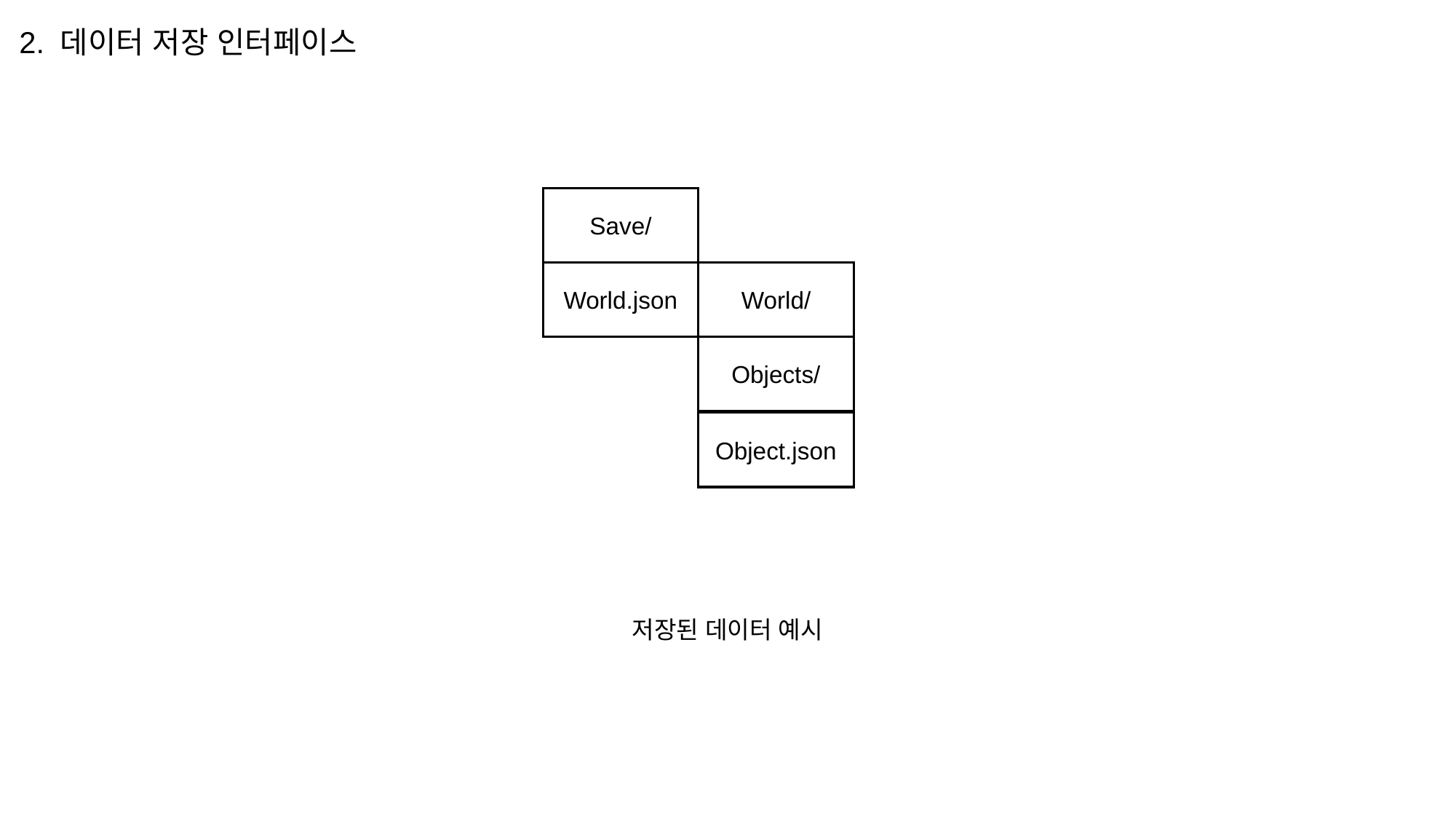

2. 데이터 저장 인터페이스
Save/
World.json
World/
Objects/
Object.json
저장된 데이터 예시